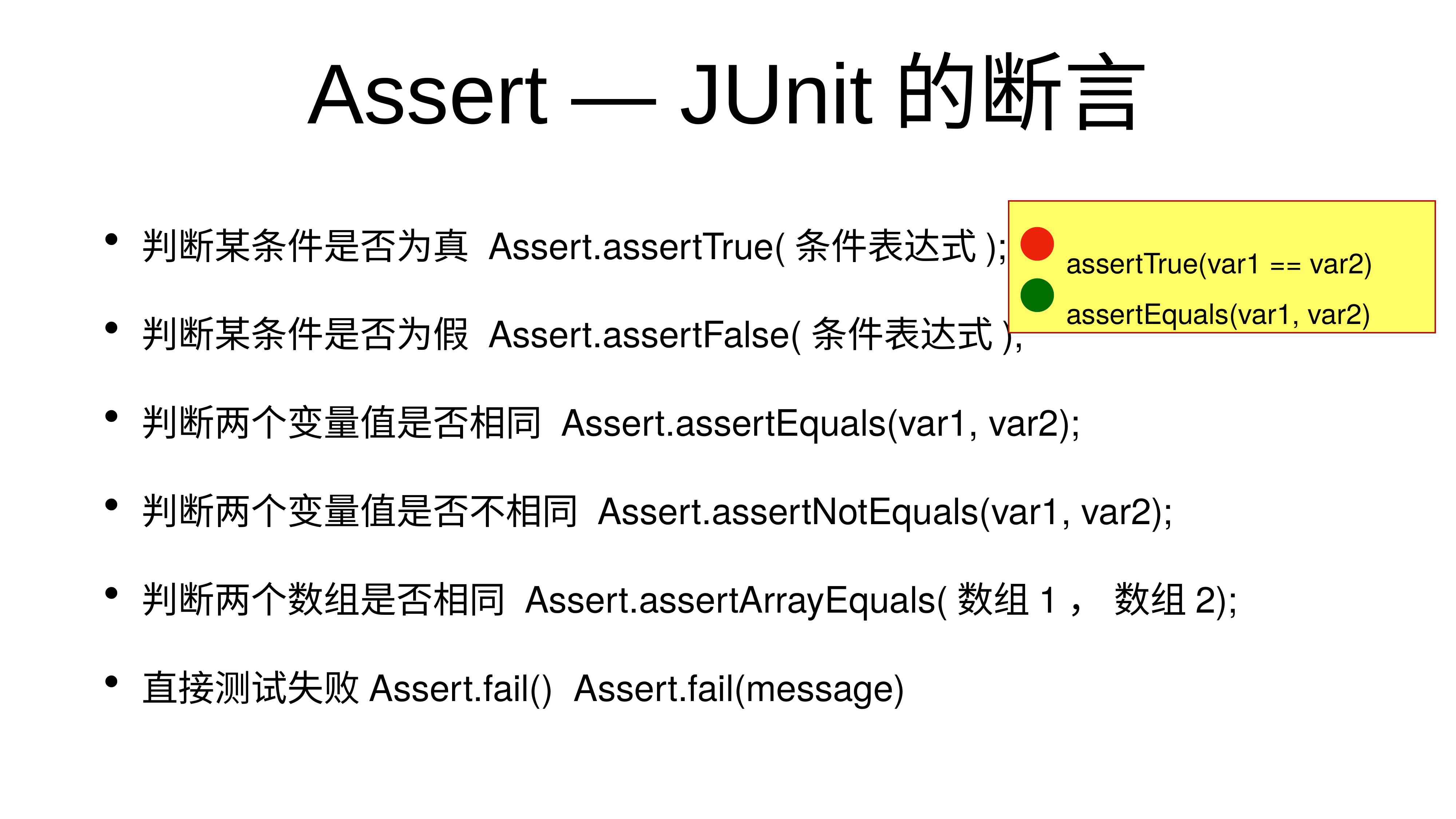

# Assert — JUnit的断言

assertTrue(var1 == var2)
assertEquals(var1, var2)

判断某条件是否为真 Assert.assertTrue(条件表达式);
判断某条件是否为假 Assert.assertFalse(条件表达式);
判断两个变量值是否相同 Assert.assertEquals(var1, var2);
判断两个变量值是否不相同 Assert.assertNotEquals(var1, var2);
判断两个数组是否相同 Assert.assertArrayEquals(数组1， 数组2);
直接测试失败Assert.fail()  Assert.fail(message)